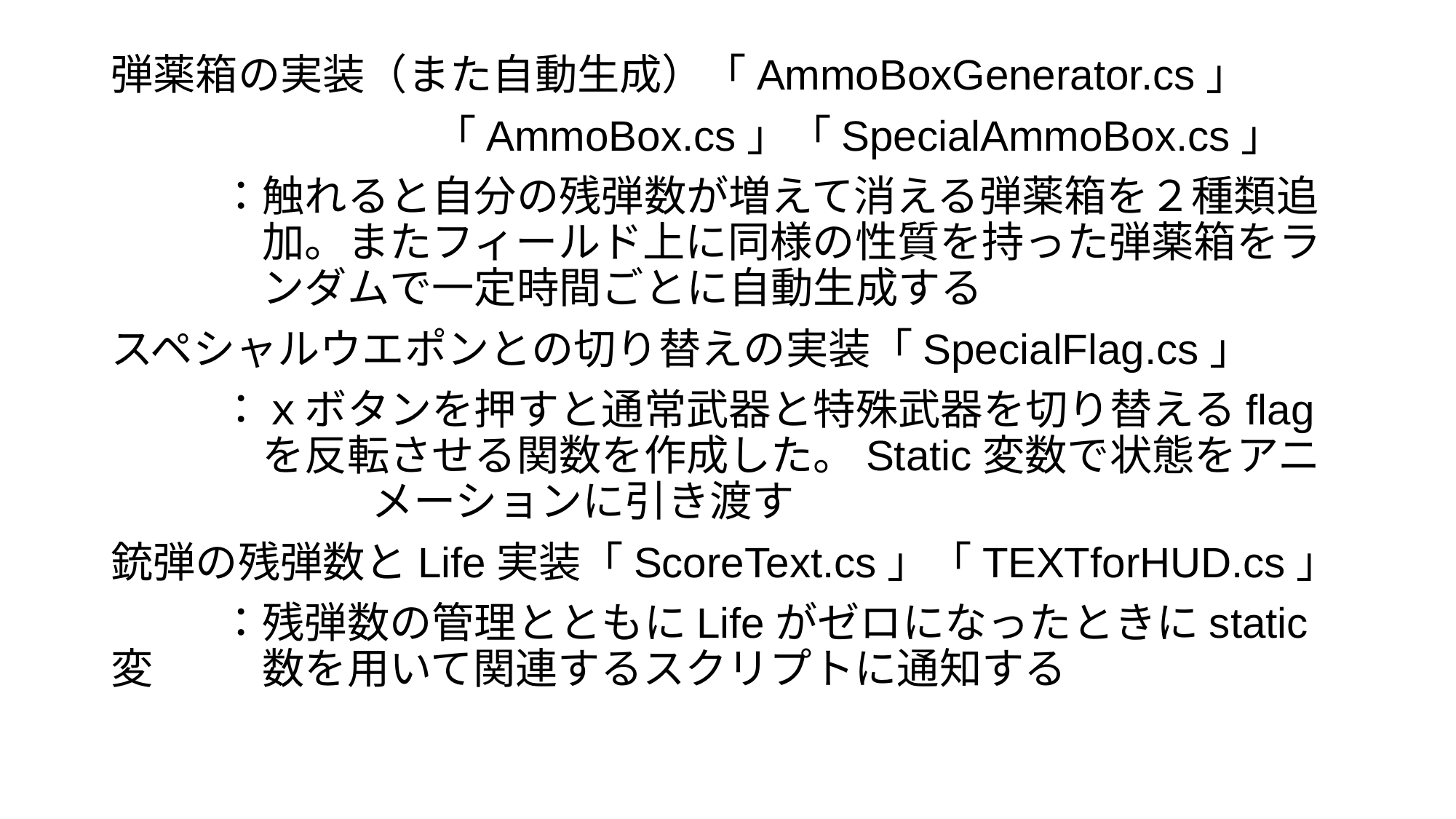

弾薬箱の実装（また自動生成）「AmmoBoxGenerator.cs」
		          「AmmoBox.cs」「SpecialAmmoBox.cs」
	：触れると自分の残弾数が増えて消える弾薬箱を２種類追	　加。またフィールド上に同様の性質を持った弾薬箱をラ	　ンダムで一定時間ごとに自動生成する
スペシャルウエポンとの切り替えの実装「SpecialFlag.cs」
	：ｘボタンを押すと通常武器と特殊武器を切り替えるflag	　を反転させる関数を作成した。Static変数で状態をアニ		　メーションに引き渡す
銃弾の残弾数とLife実装「ScoreText.cs」「TEXTforHUD.cs」
	：残弾数の管理とともにLifeがゼロになったときにstatic変	　数を用いて関連するスクリプトに通知する